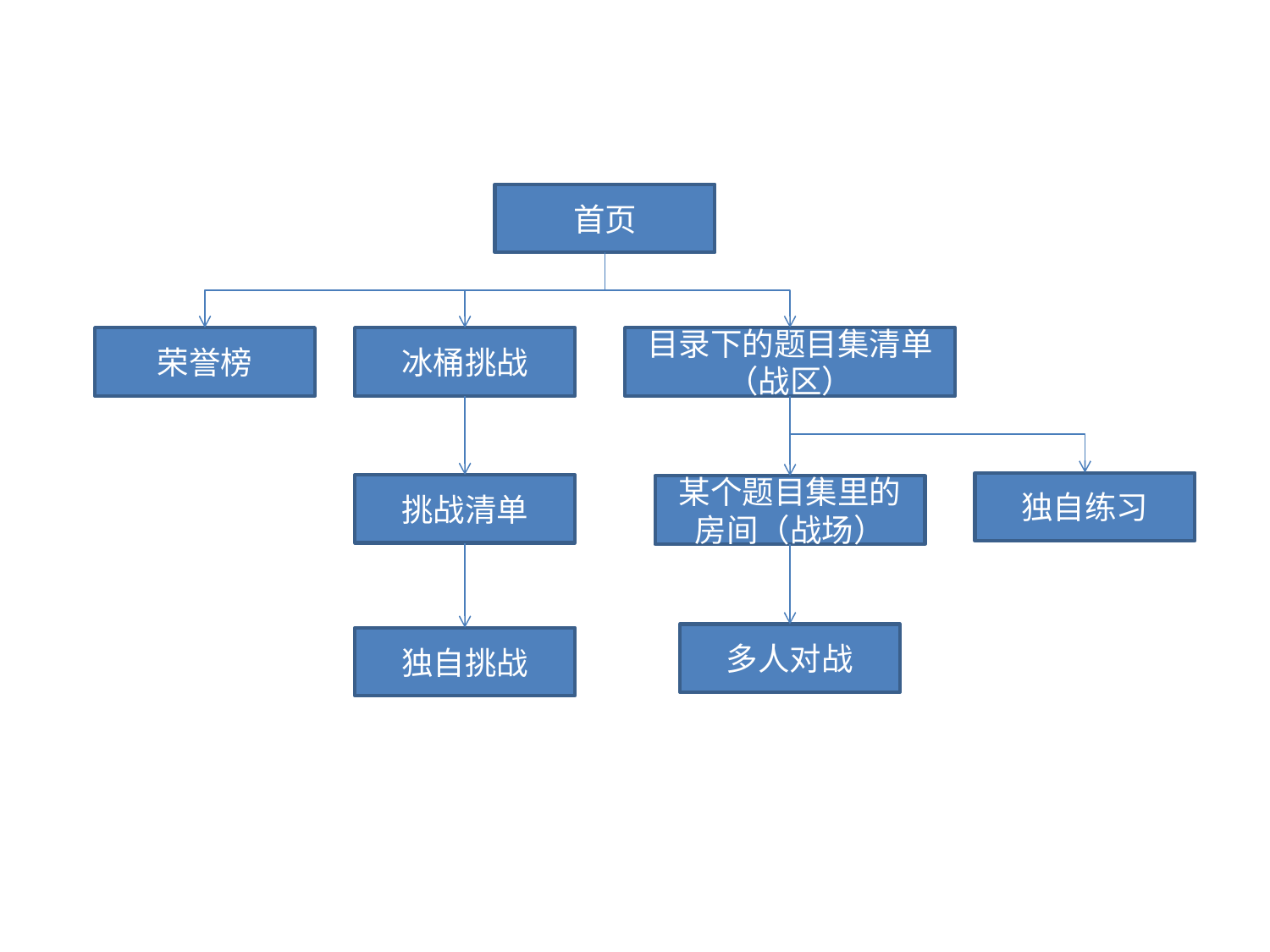

首页
荣誉榜
冰桶挑战
目录下的题目集清单（战区）
独自练习
挑战清单
某个题目集里的房间（战场）
多人对战
独自挑战